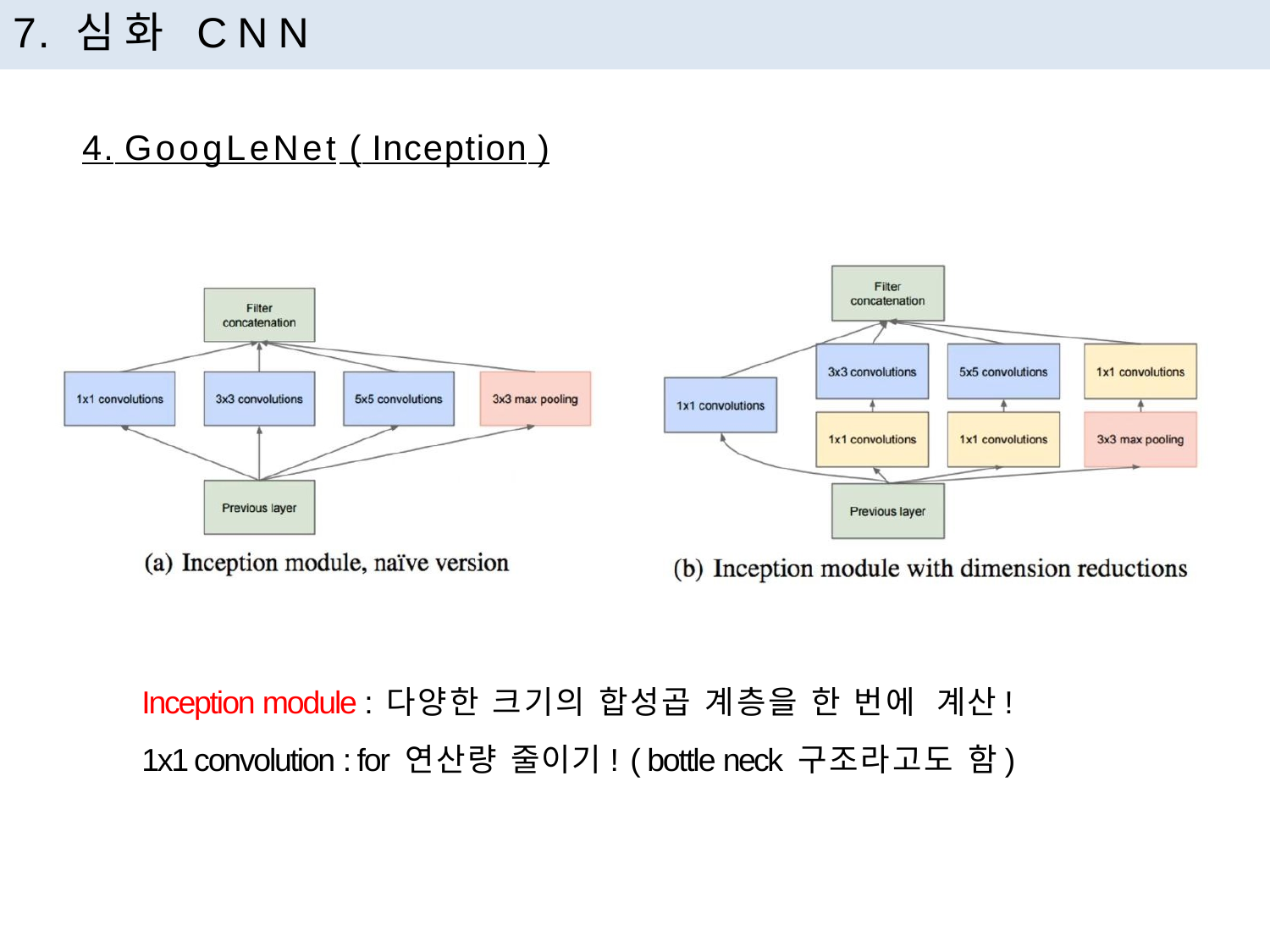

# 7. 심화 CNN
4. GoogLeNet ( Inception )

Inception module : 다양한 크기의 합성곱 계층을 한 번에 계산!
1x1 convolution : for 연산량 줄이기! ( bottle neck 구조라고도 함)